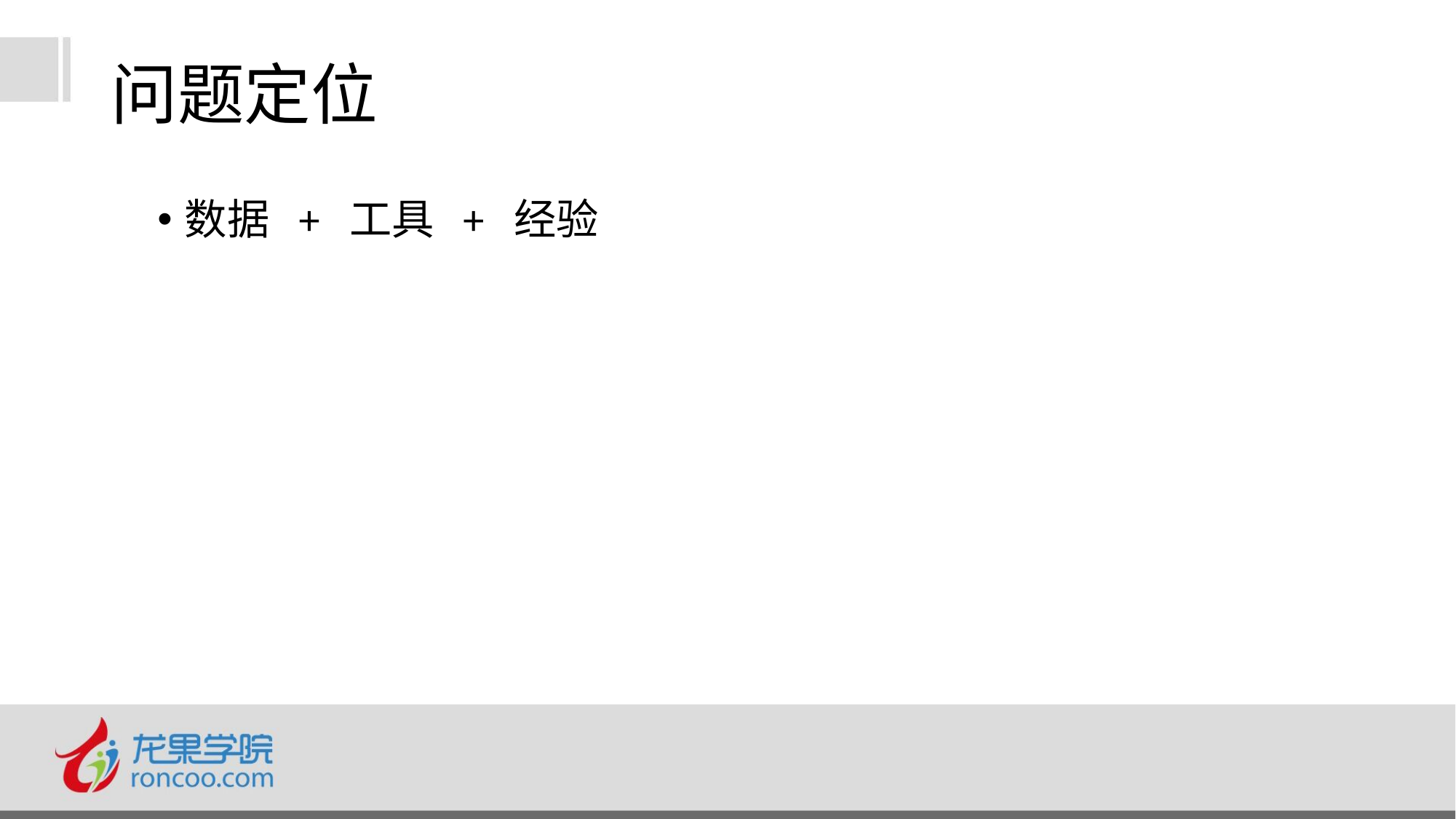

# 问题定位
数据  +  工具  +  经验